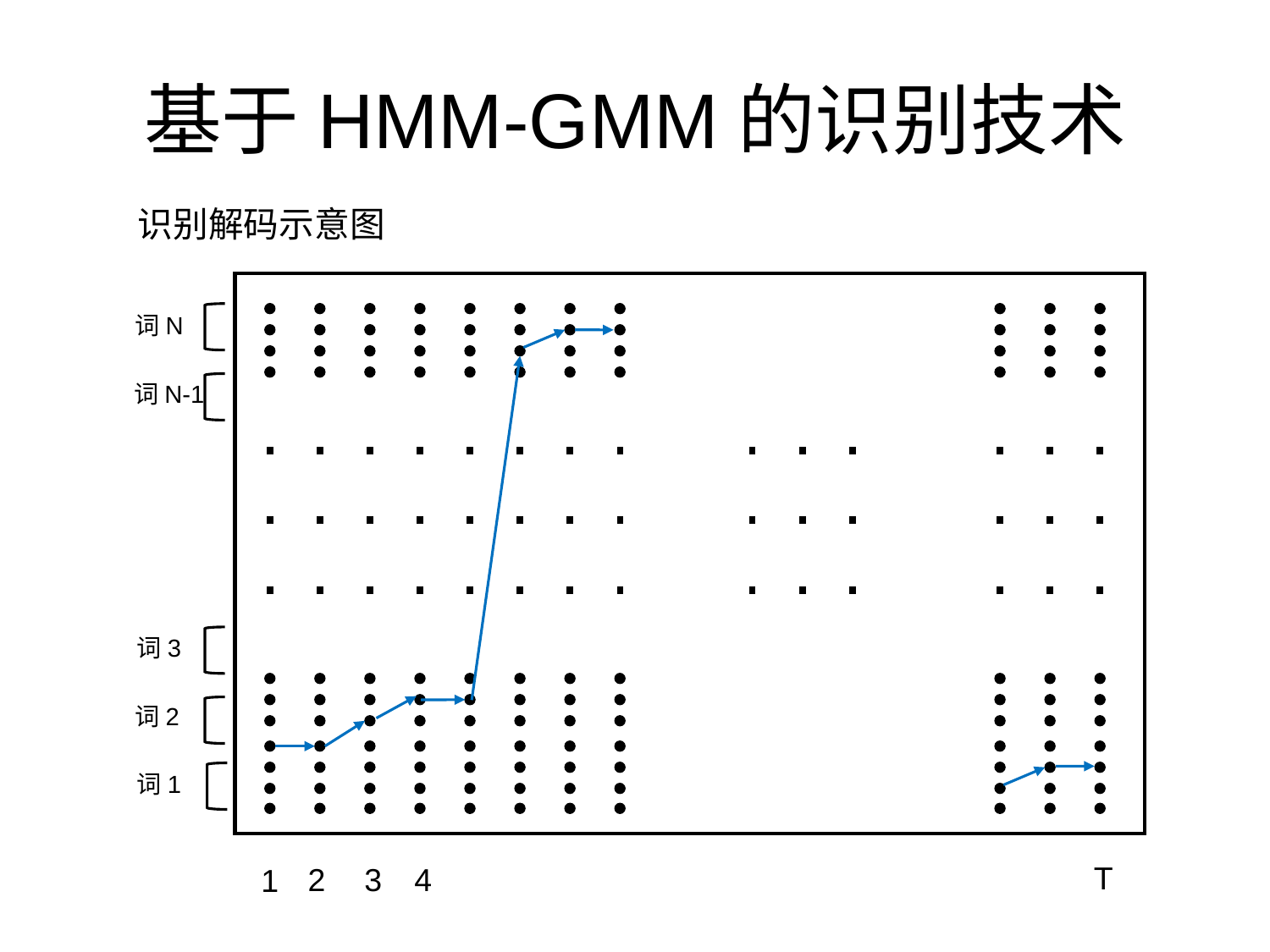

# 基于HMM-GMM的识别技术
识别解码示意图

词N

词N-1

词3

词2

词1

T
2
3
4
1